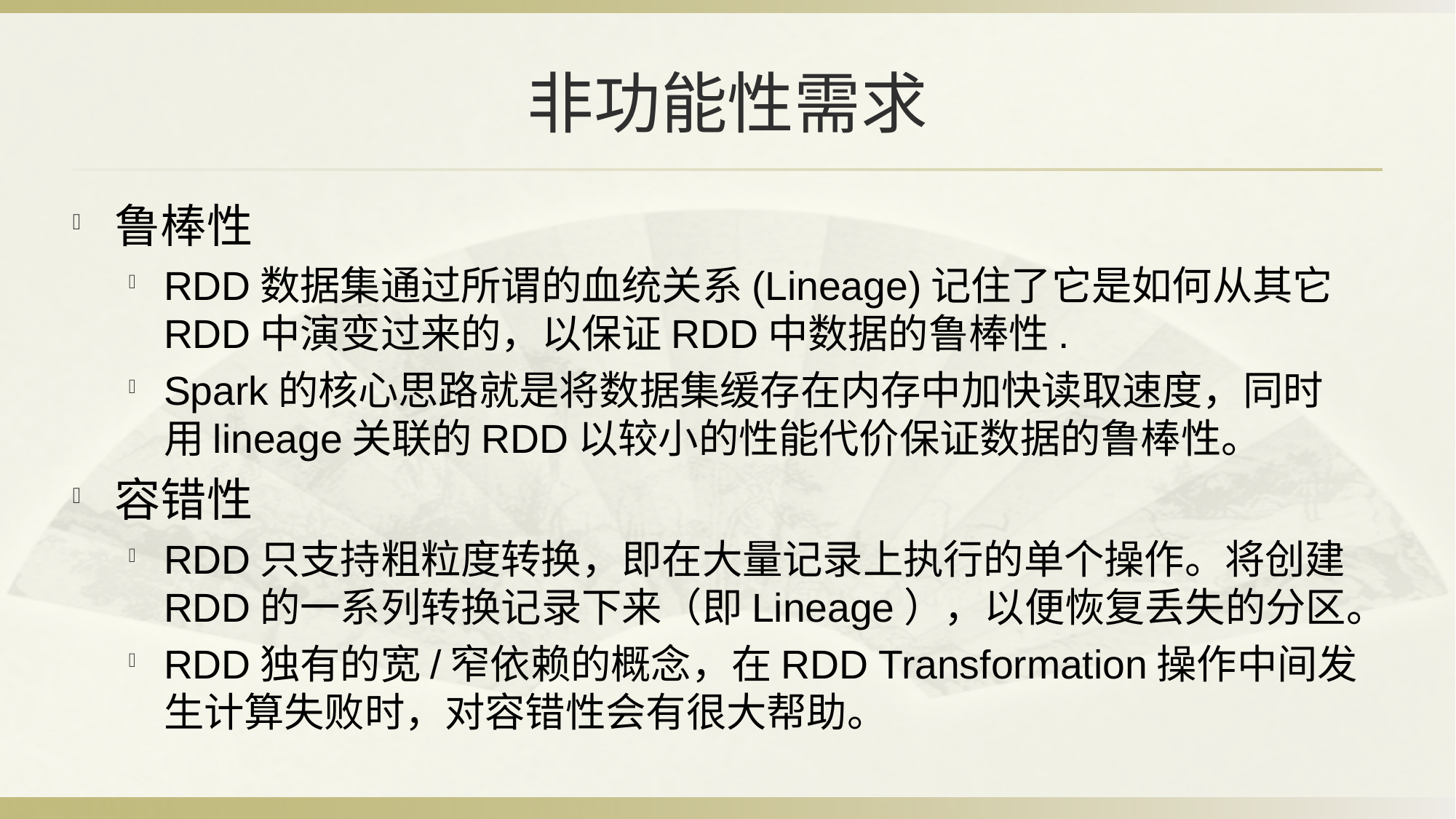

# 非功能性需求
鲁棒性
RDD数据集通过所谓的血统关系(Lineage)记住了它是如何从其它RDD中演变过来的，以保证RDD中数据的鲁棒性.
Spark的核心思路就是将数据集缓存在内存中加快读取速度，同时用lineage关联的RDD以较小的性能代价保证数据的鲁棒性。
容错性
RDD只支持粗粒度转换，即在大量记录上执行的单个操作。将创建RDD的一系列转换记录下来（即Lineage），以便恢复丢失的分区。
RDD独有的宽/窄依赖的概念，在RDD Transformation操作中间发生计算失败时，对容错性会有很大帮助。